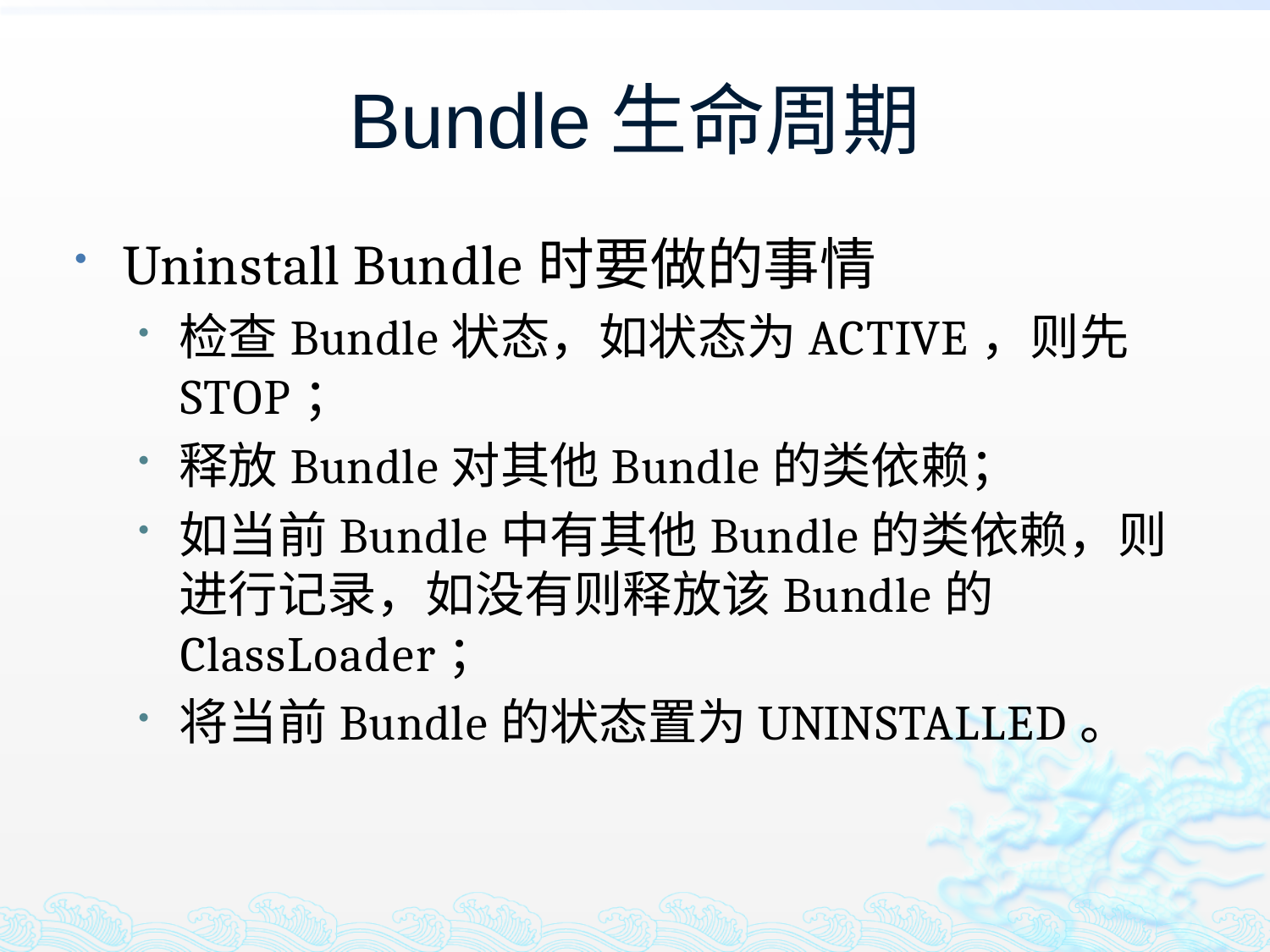

# Bundle生命周期
Uninstall Bundle时要做的事情
检查Bundle状态，如状态为ACTIVE，则先STOP；
释放Bundle对其他Bundle的类依赖；
如当前Bundle中有其他Bundle的类依赖，则进行记录，如没有则释放该Bundle的ClassLoader；
将当前Bundle的状态置为UNINSTALLED。